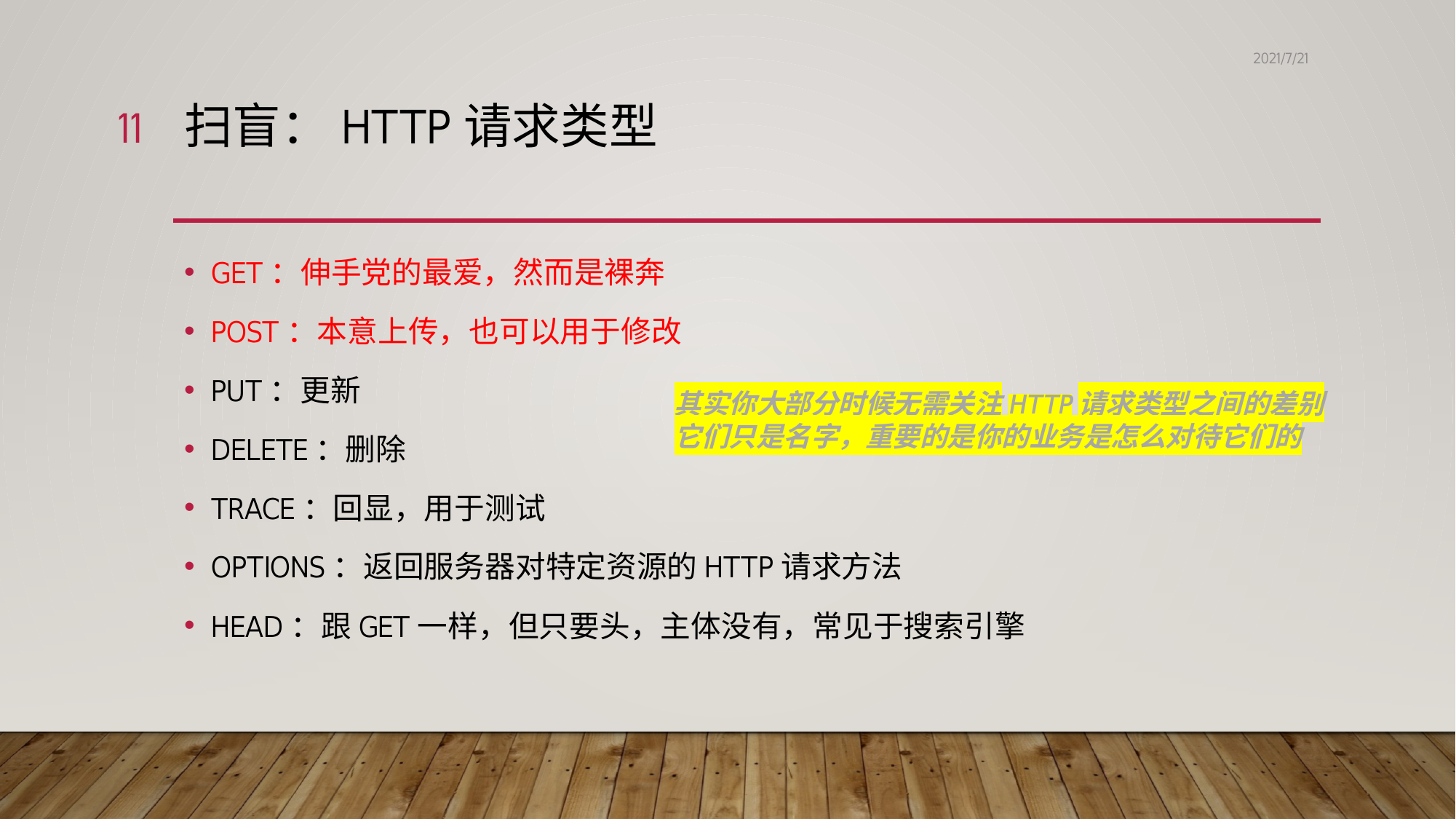

2021/7/21
11
# 扫盲：HTTP请求类型
GET：伸手党的最爱，然而是裸奔
POST：本意上传，也可以用于修改
PUT：更新
DELETE：删除
TRACE：回显，用于测试
OPTIONS：返回服务器对特定资源的HTTP请求方法
HEAD：跟GET一样，但只要头，主体没有，常见于搜索引擎
其实你大部分时候无需关注HTTP请求类型之间的差别
它们只是名字，重要的是你的业务是怎么对待它们的